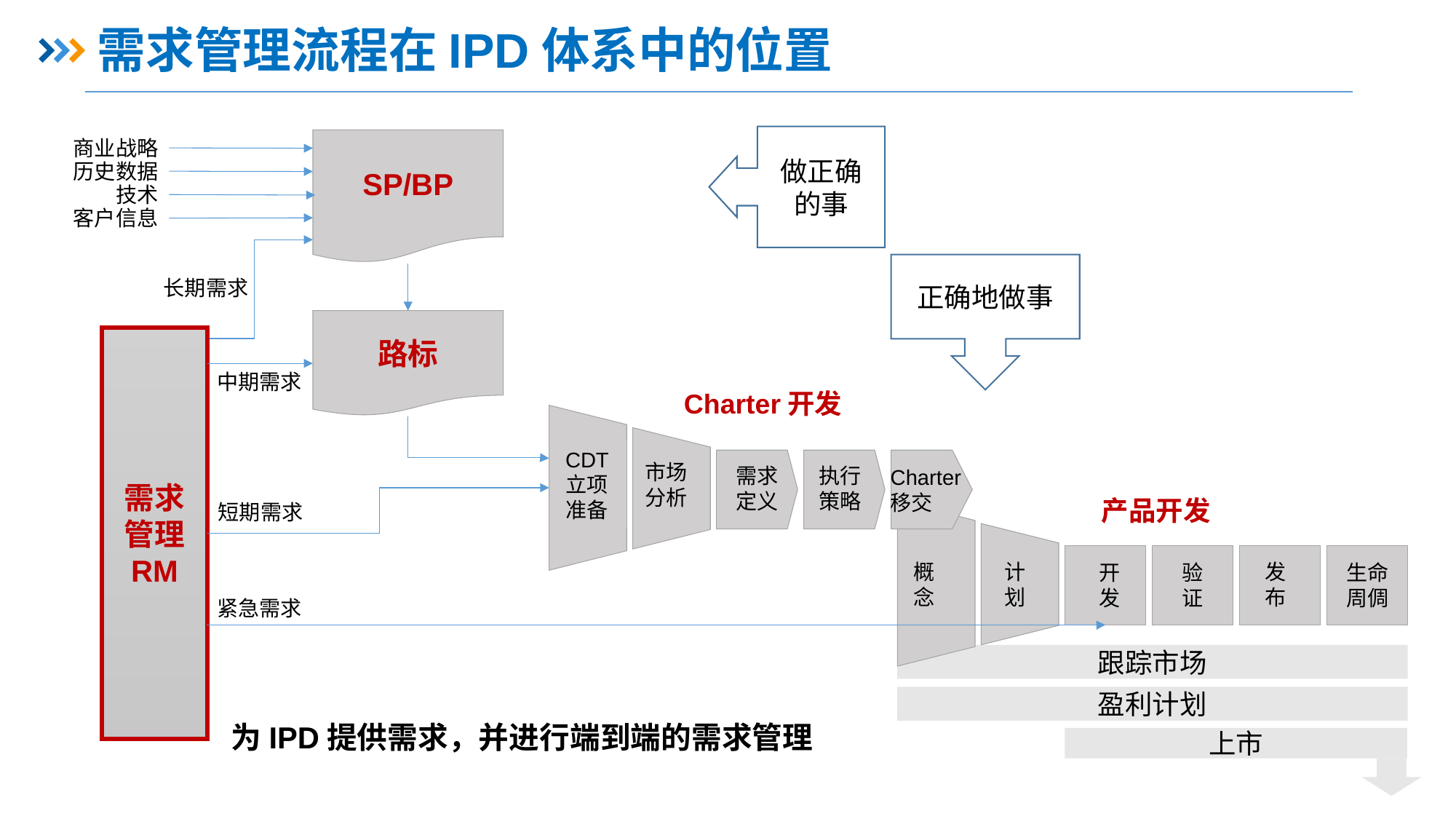

# 需求管理流程在IPD体系中的位置
做正确的事
商业战略
SP/BP
历史数据
技术
客户信息
正确地做事
长期需求
路标
需求管理
RM
中期需求
Charter开发
CDT立项准备

市场分析
需求定义
执行策略
Charter移交
产品开发
短期需求

概念
计划
发布
开发
验证
生命周倜
紧急需求
跟踪市场
盈利计划
为IPD提供需求，并进行端到端的需求管理
上市